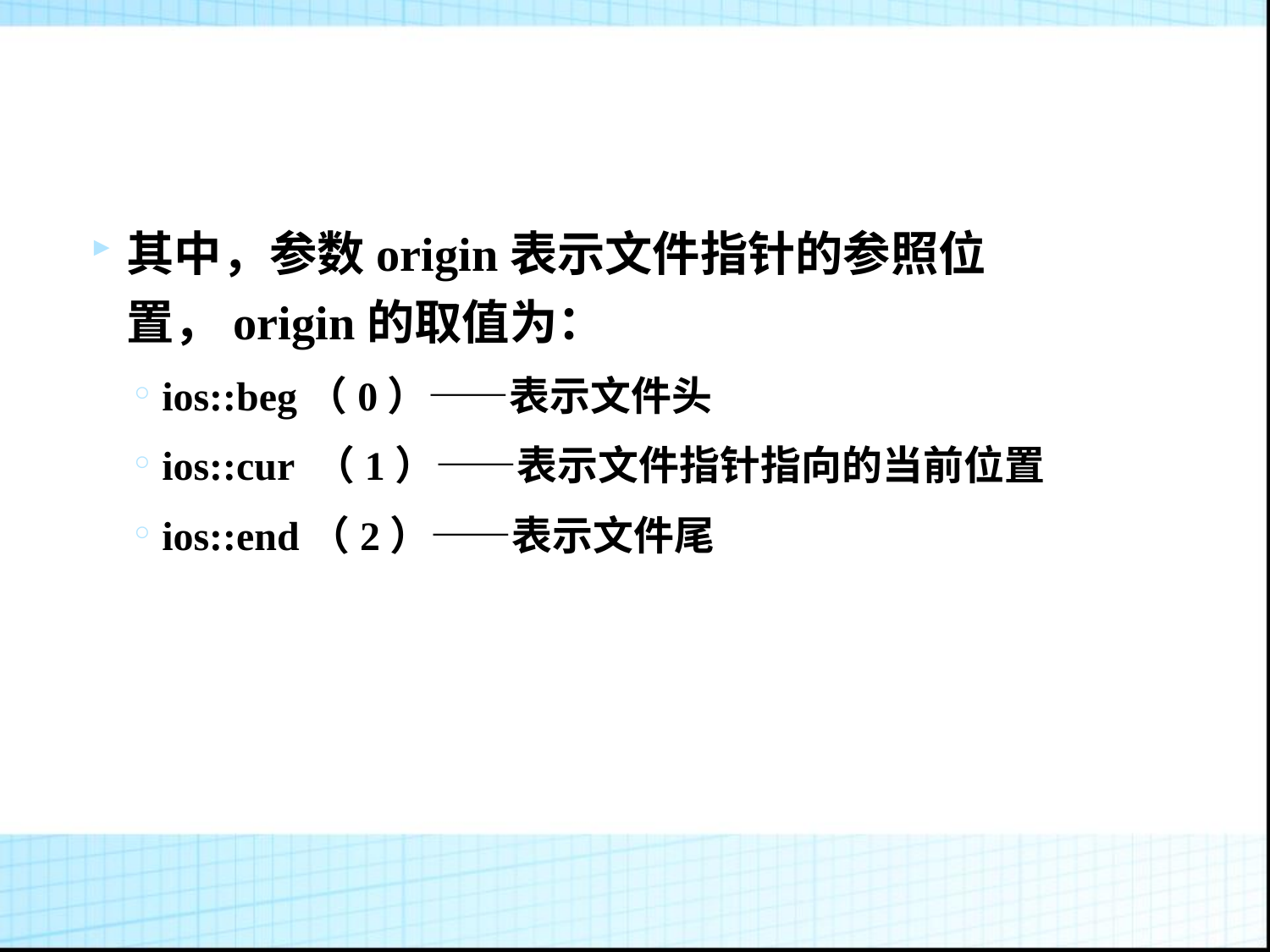

其中，参数origin表示文件指针的参照位置，origin的取值为：
ios::beg（0）——表示文件头
ios::cur （1）——表示文件指针指向的当前位置
ios::end（2）——表示文件尾